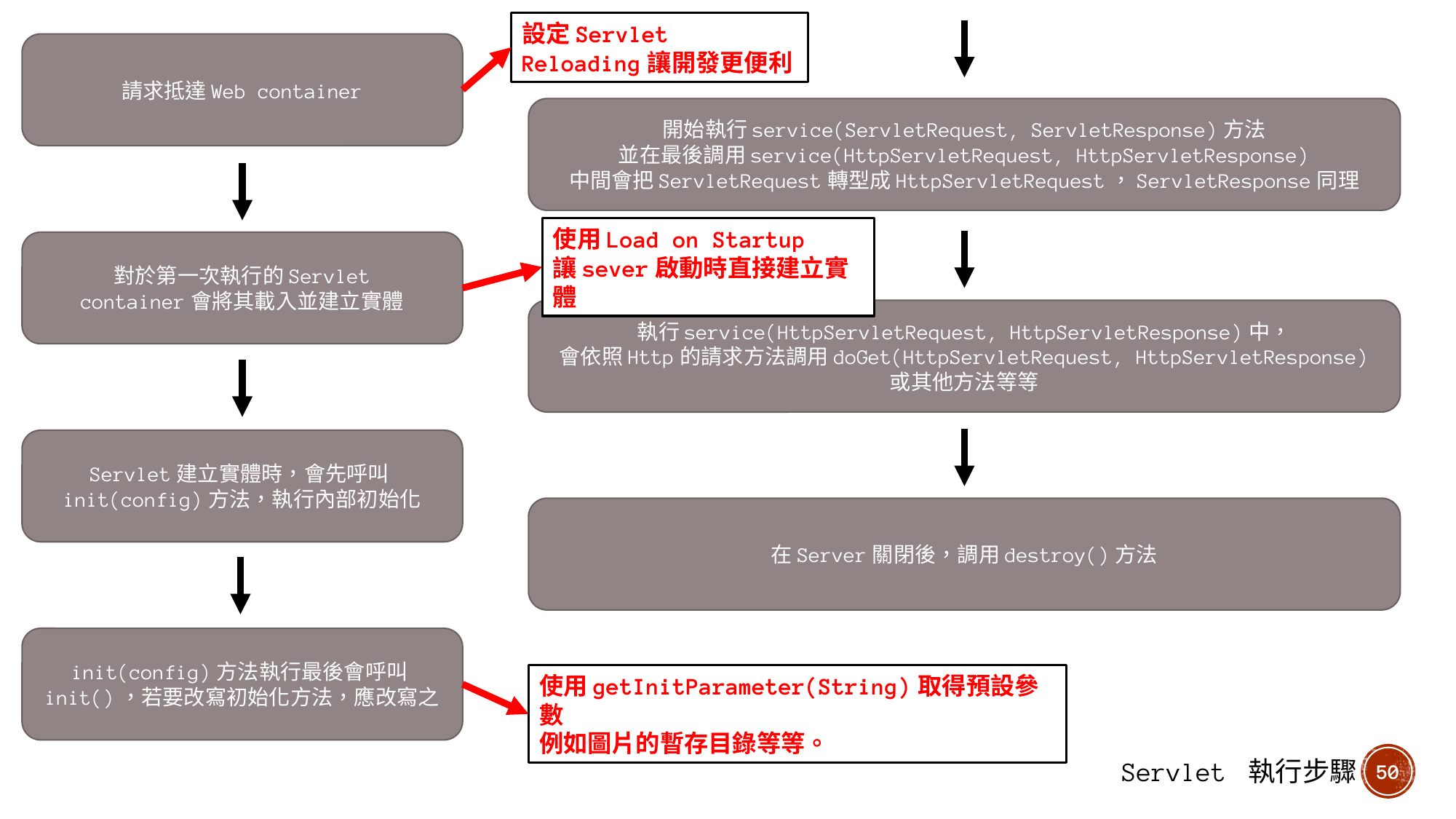

設定Servlet Reloading讓開發更便利
請求抵達Web container
開始執行service(ServletRequest, ServletResponse)方法
並在最後調用service(HttpServletRequest, HttpServletResponse)
中間會把ServletRequest轉型成HttpServletRequest，ServletResponse同理
使用Load on Startup
讓sever啟動時直接建立實體
對於第一次執行的Servlet
container會將其載入並建立實體
執行service(HttpServletRequest, HttpServletResponse)中，
會依照Http的請求方法調用doGet(HttpServletRequest, HttpServletResponse)
或其他方法等等
Servlet建立實體時，會先呼叫init(config)方法，執行內部初始化
在Server關閉後，調用destroy()方法
init(config)方法執行最後會呼叫init()，若要改寫初始化方法，應改寫之
使用getInitParameter(String)取得預設參數
例如圖片的暫存目錄等等。
Servlet 執行步驟
50